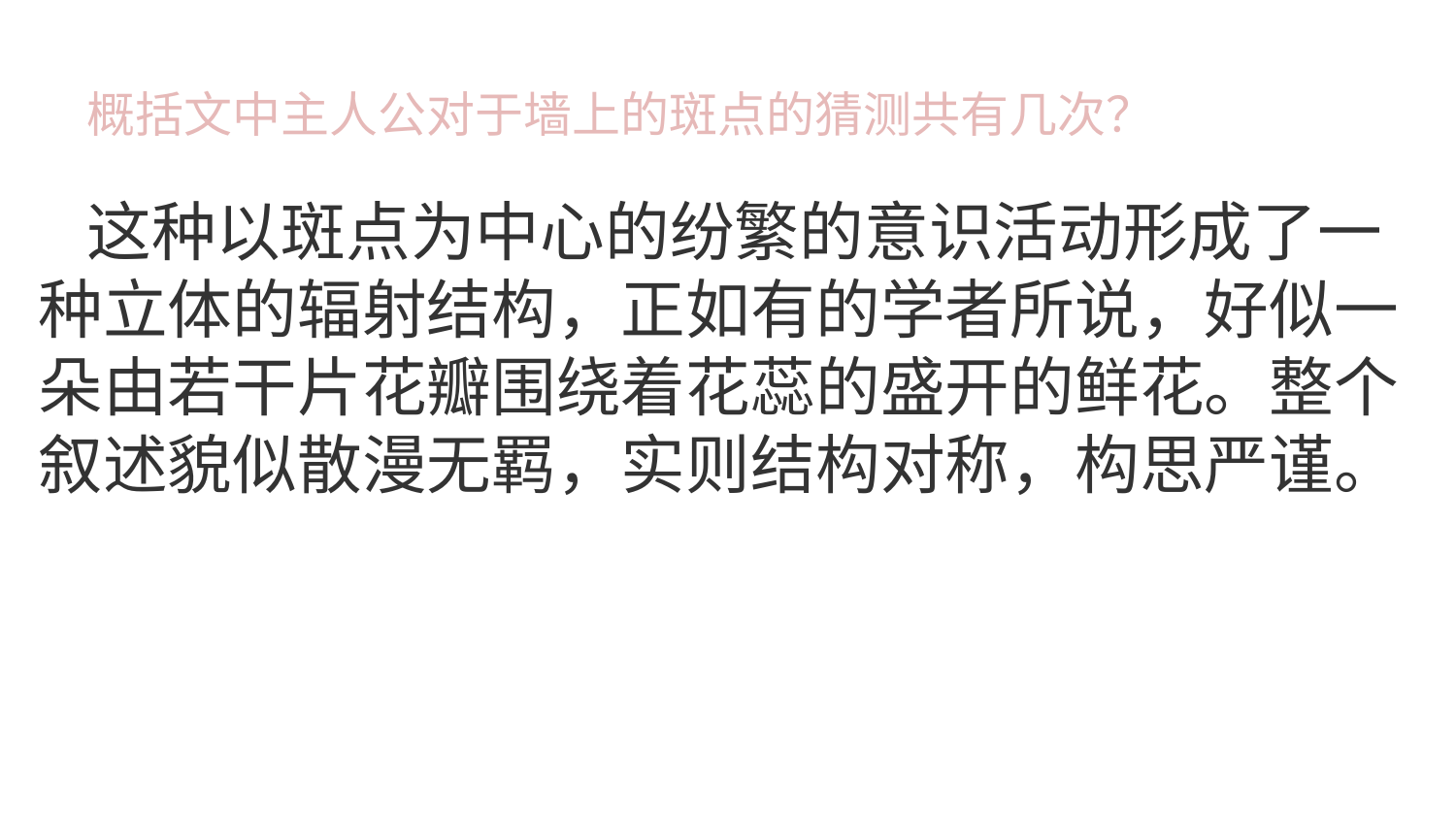

概括文中主人公对于墙上的斑点的猜测共有几次？

这种以斑点为中心的纷繁的意识活动形成了一种立体的辐射结构，正如有的学者所说，好似一朵由若干片花瓣围绕着花蕊的盛开的鲜花。整个叙述貌似散漫无羁，实则结构对称，构思严谨。